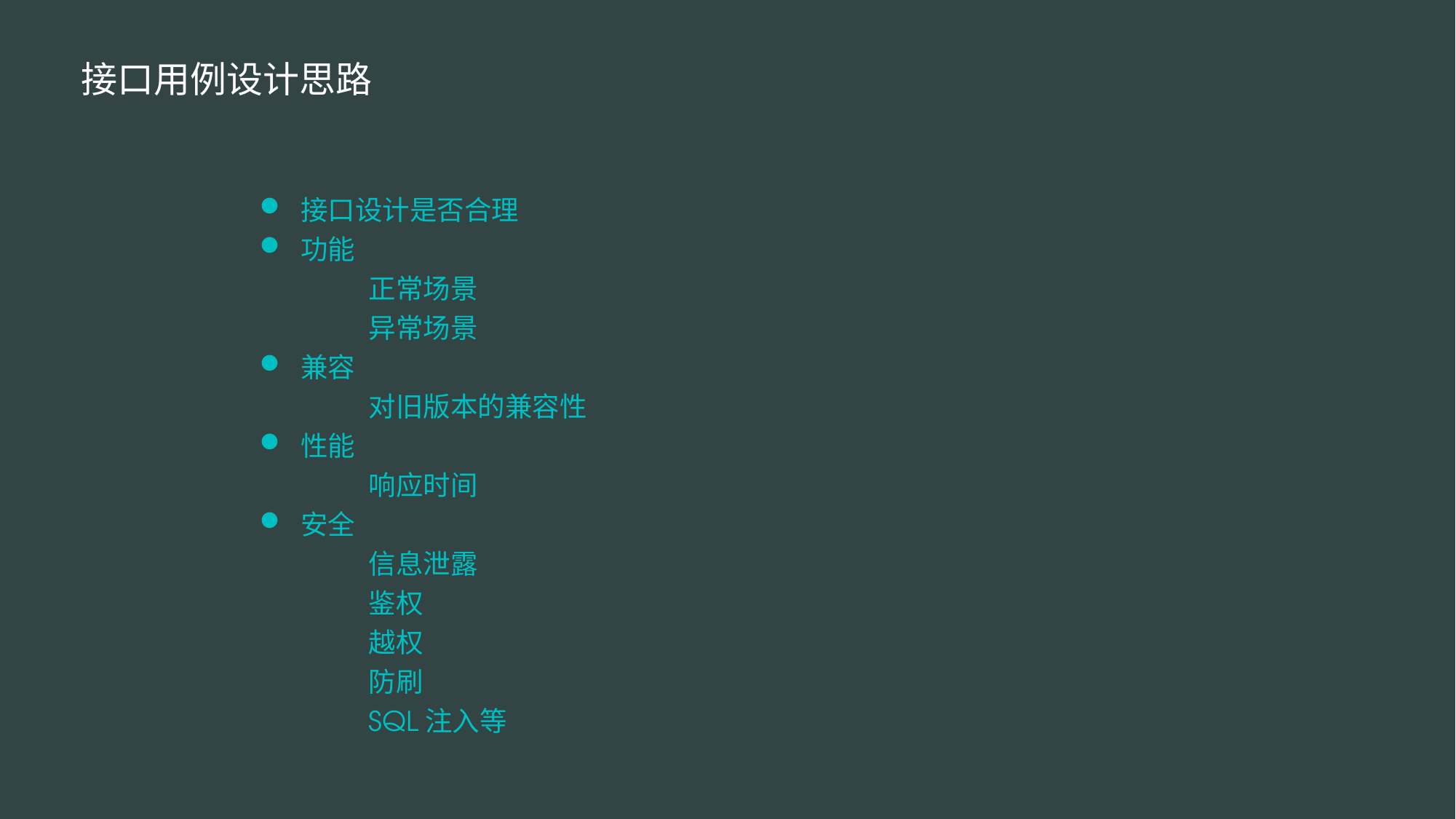

接口用例设计思路
接口设计是否合理
功能
	正常场景
	异常场景
兼容
	对旧版本的兼容性
性能
	响应时间
安全
	信息泄露
	鉴权
	越权
	防刷
	SQL注入等